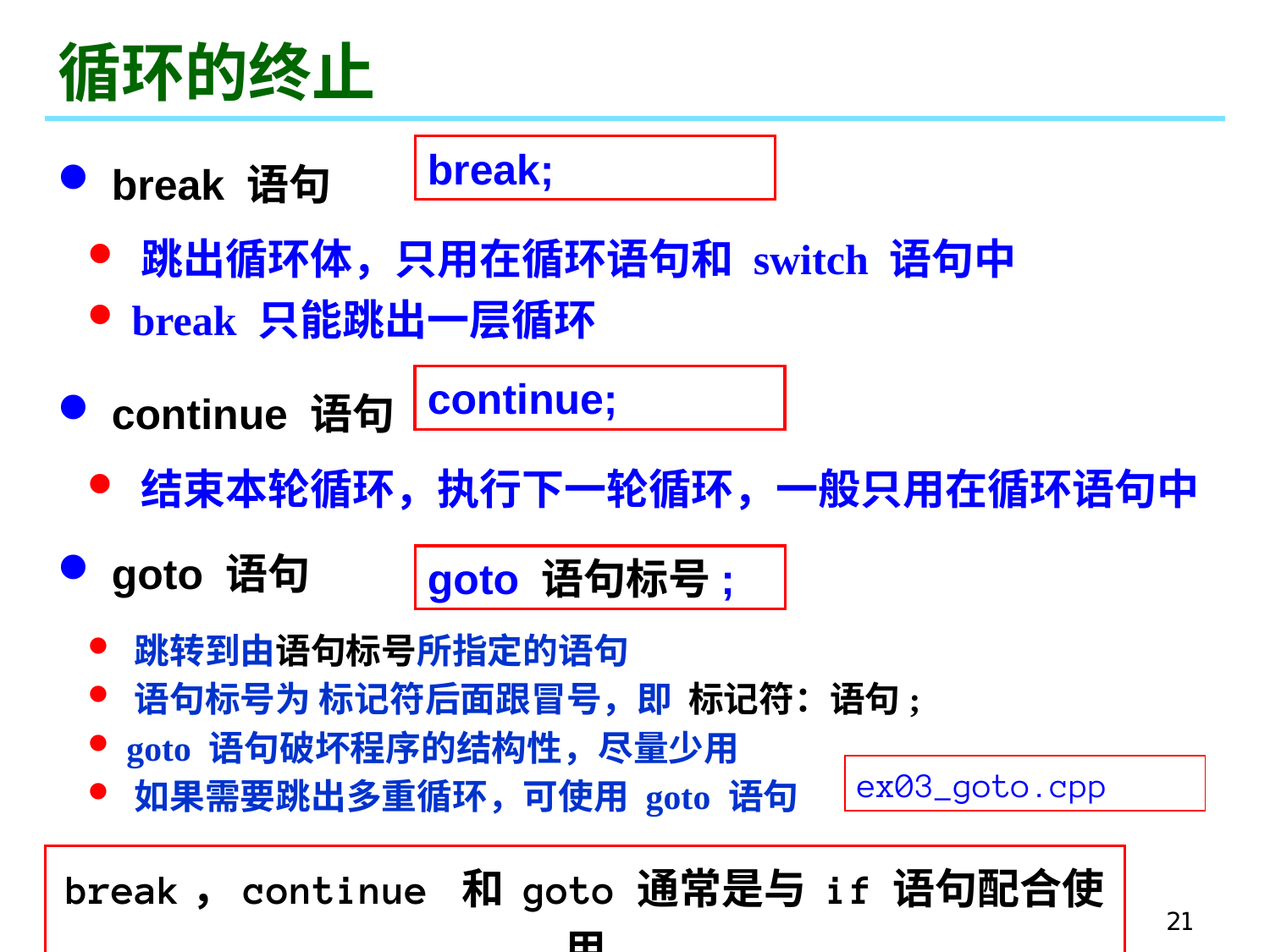

# 循环的终止
break;
 break 语句
 跳出循环体，只用在循环语句和 switch 语句中
 break 只能跳出一层循环
continue;
 continue 语句
 结束本轮循环，执行下一轮循环，一般只用在循环语句中
 goto 语句
goto 语句标号;
 跳转到由语句标号所指定的语句
 语句标号为 标记符后面跟冒号，即  标记符：语句;
 goto 语句破坏程序的结构性，尽量少用
 如果需要跳出多重循环，可使用 goto 语句
ex03_goto.cpp
break，continue 和 goto 通常是与 if 语句配合使用
21